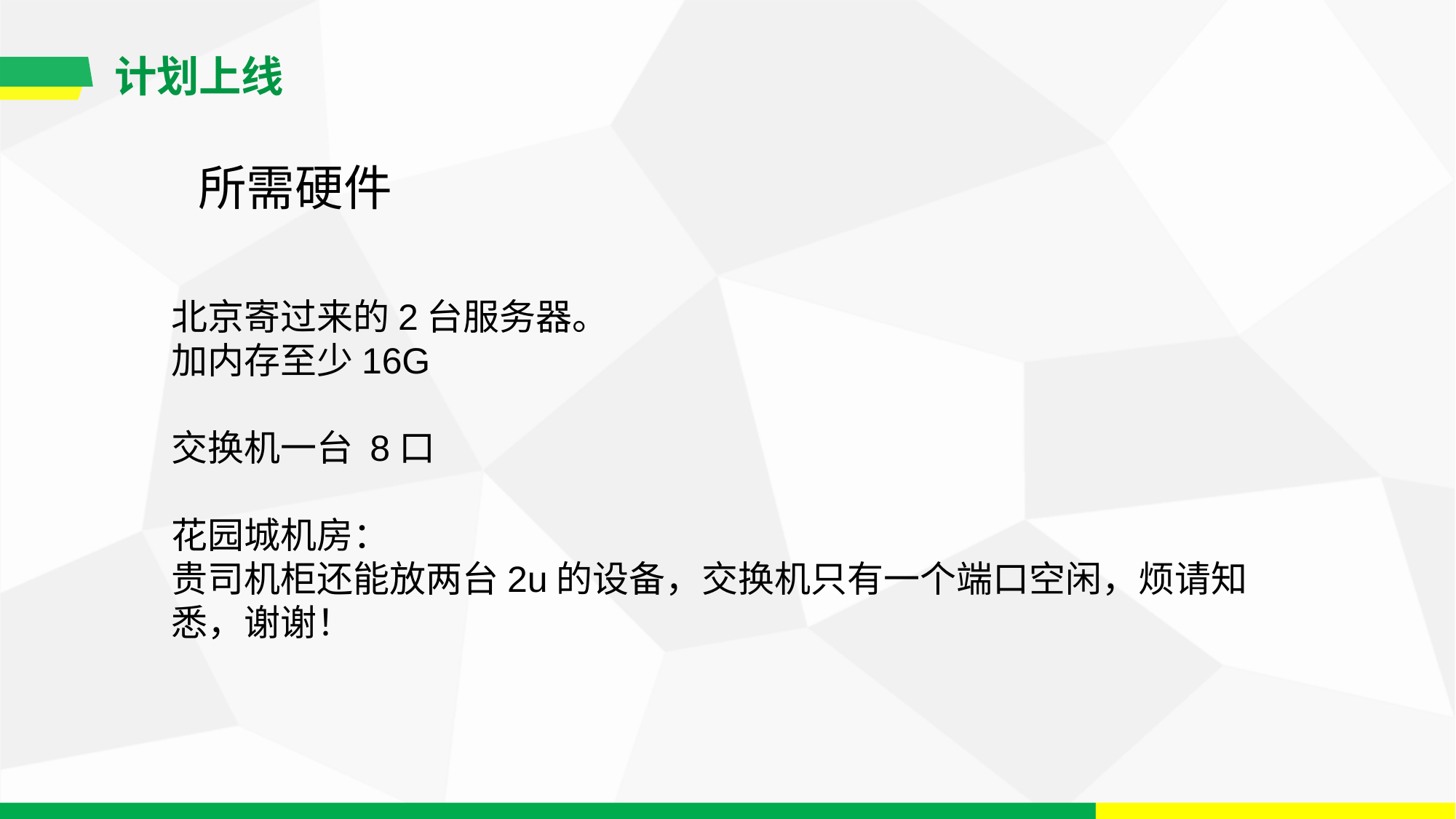

计划上线
所需硬件
北京寄过来的2台服务器。
加内存至少16G

交换机一台 8口

花园城机房：
贵司机柜还能放两台2u的设备，交换机只有一个端口空闲，烦请知悉，谢谢！